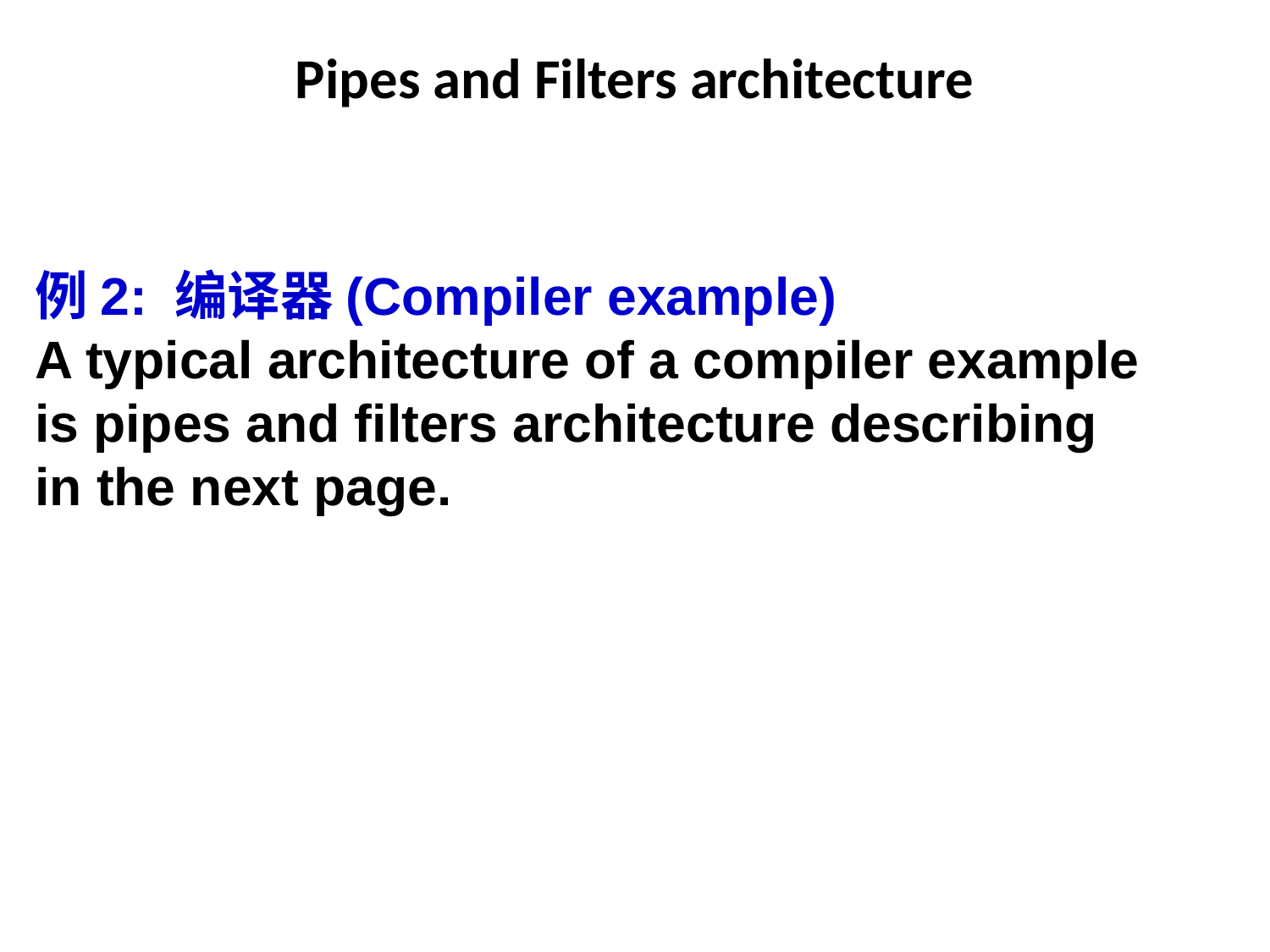

Pipes and Filters architecture
例2: 编译器(Compiler example)
A typical architecture of a compiler example
is pipes and filters architecture describing
in the next page.